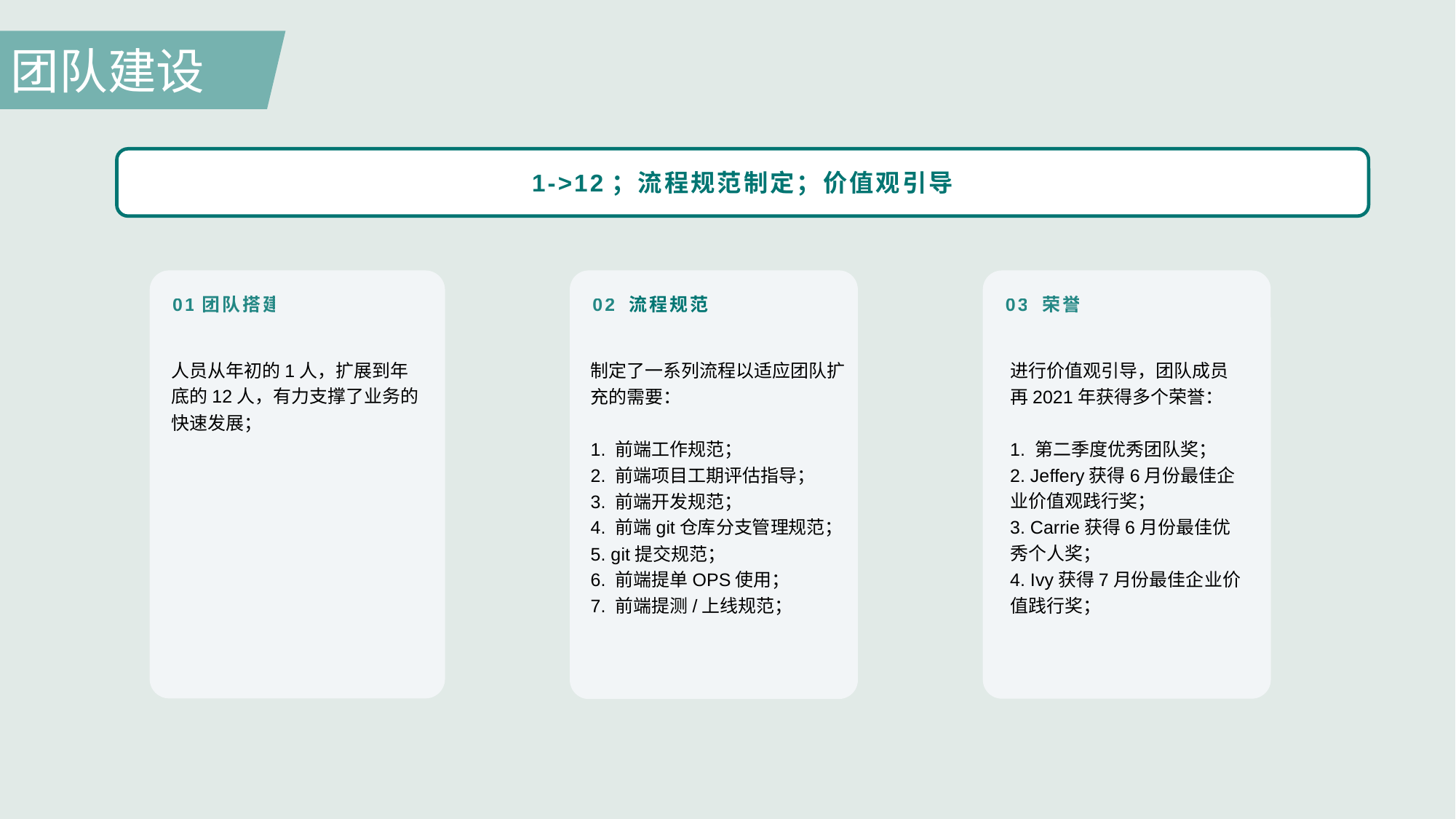

团队建设
1->12；流程规范制定；价值观引导
01团队搭建

人员从年初的1人，扩展到年底的12人，有力支撑了业务的快速发展；

02 流程规范

制定了一系列流程以适应团队扩充的需要：

1. 前端工作规范；
2. 前端项目工期评估指导；
3. 前端开发规范；
4. 前端git仓库分支管理规范；
5. git提交规范；
6. 前端提单OPS使用；
7. 前端提测/上线规范；
03 荣誉

进行价值观引导，团队成员再2021年获得多个荣誉：

1. 第二季度优秀团队奖；
2. Jeffery获得6月份最佳企业价值观践行奖；
3. Carrie获得6月份最佳优秀个人奖；
4. Ivy获得7月份最佳企业价值践行奖；